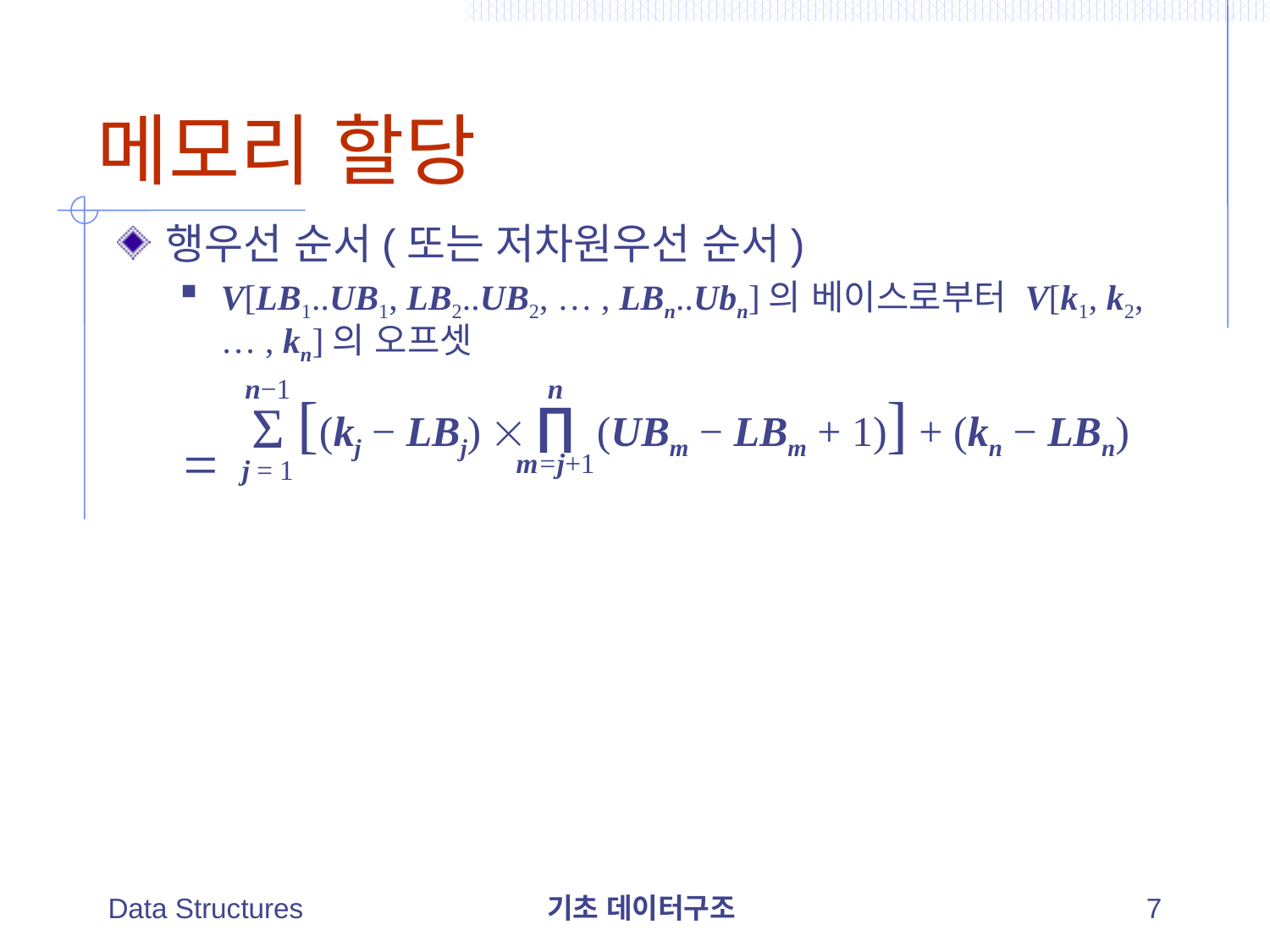

# 메모리 할당
행우선 순서(또는 저차원우선 순서)
V[LB1..UB1, LB2..UB2, … , LBn..Ubn]의 베이스로부터 V[k1, k2, … , kn]의 오프셋
=
n−1
Σ
j = 1
n
∏
m=j+1
[(kj − LBj) ×
(UBm − LBm + 1)] + (kn − LBn)
Data Structures
기초 데이터구조
7